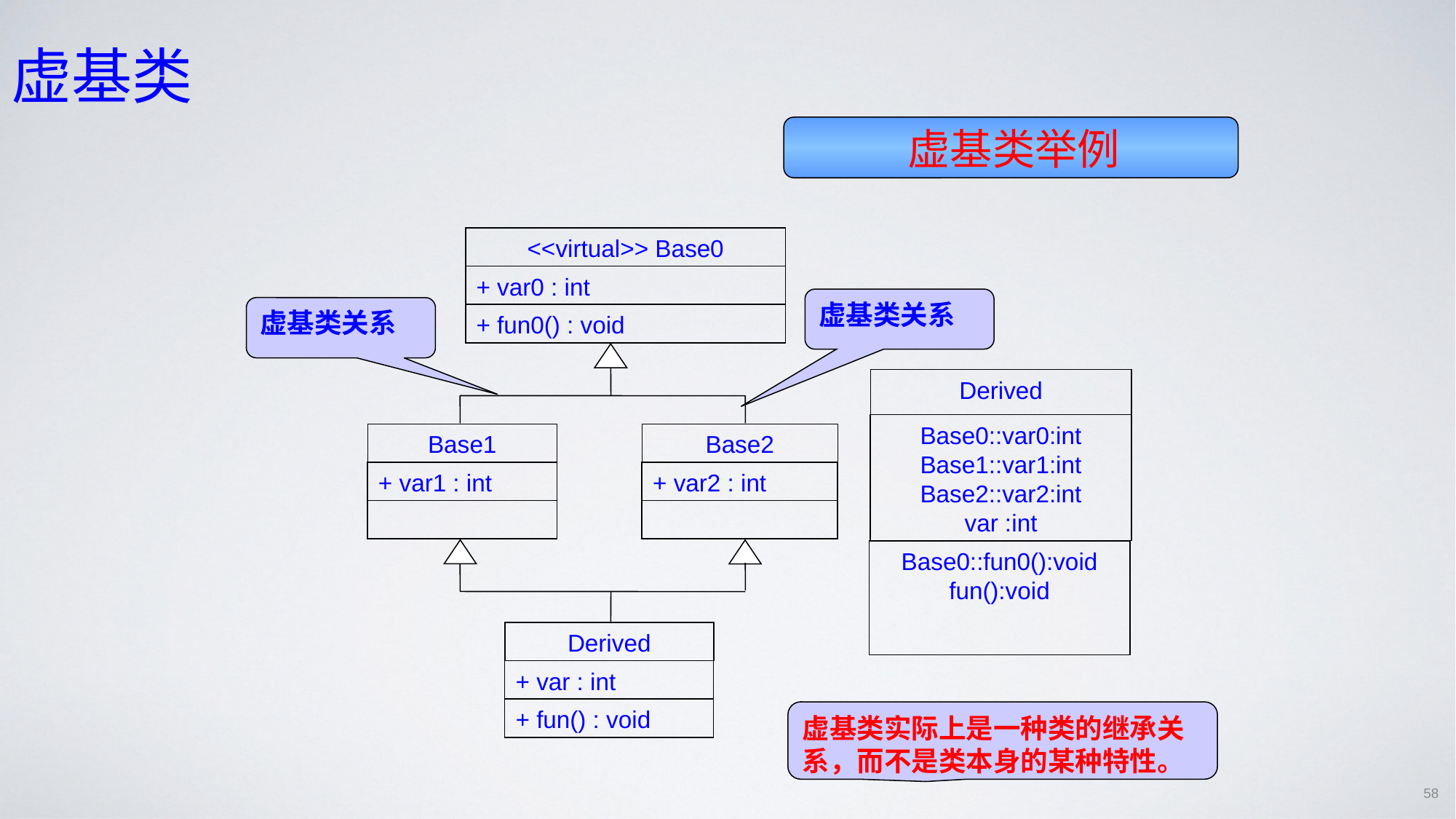

# 虚基类

虚基类举例
<<virtual>> Base0
+ var0 : int
+ fun0() : void

Derived

Base0::var0:int
Base1::var1:int
Base2::var2:int
var :int
Base1

+ var1 : int

Base2
+ var2 : int

Base0::fun0():void
fun():void

Derived
+ var : int
+ fun() : void
虚基类关系
虚基类关系
虚基类实际上是一种类的继承关系，而不是类本身的某种特性。
58